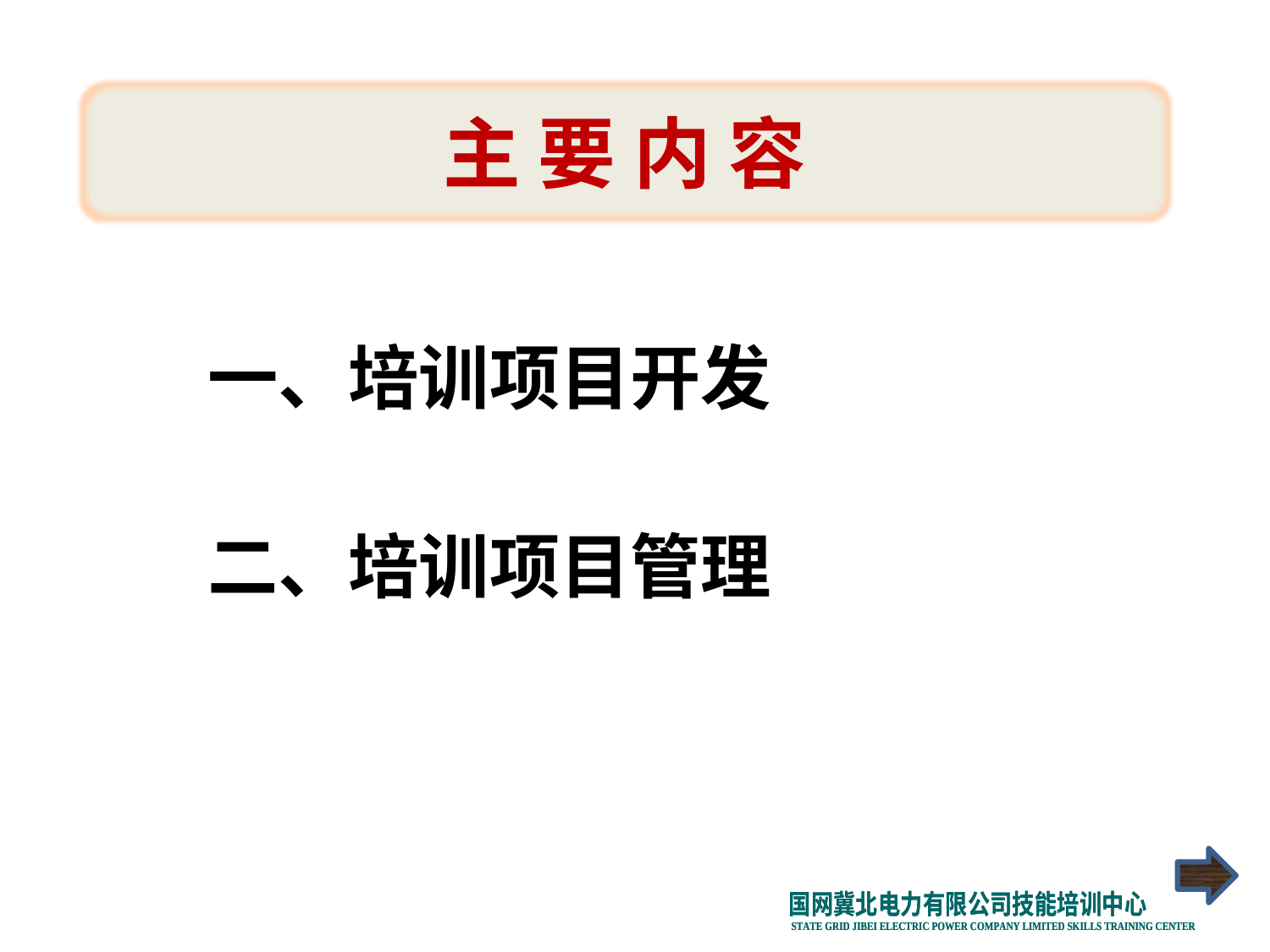

主 要 内 容
一、培训项目开发
# 二、培训项目管理